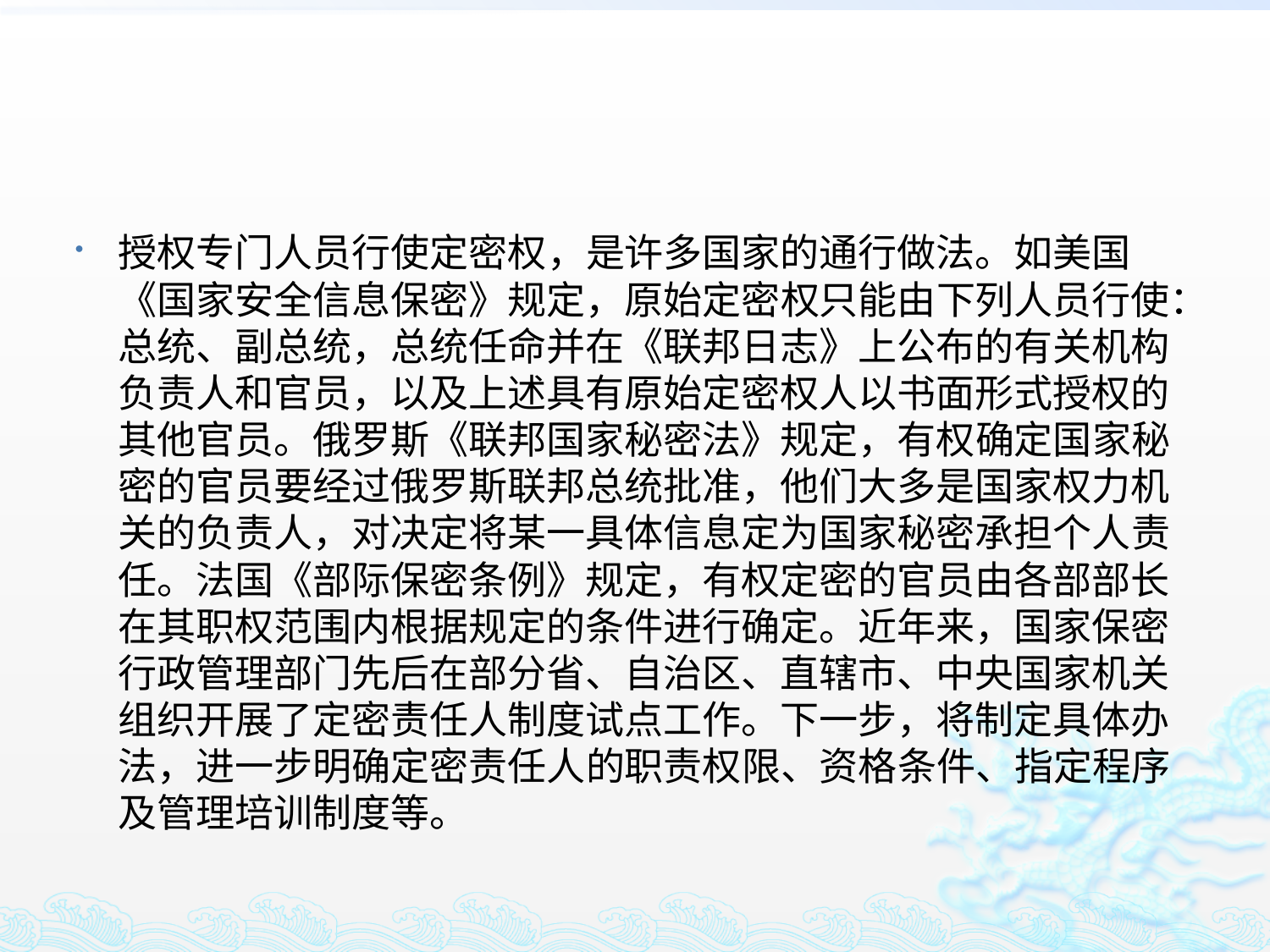

#
授权专门人员行使定密权，是许多国家的通行做法。如美国《国家安全信息保密》规定，原始定密权只能由下列人员行使：总统、副总统，总统任命并在《联邦日志》上公布的有关机构负责人和官员，以及上述具有原始定密权人以书面形式授权的其他官员。俄罗斯《联邦国家秘密法》规定，有权确定国家秘密的官员要经过俄罗斯联邦总统批准，他们大多是国家权力机关的负责人，对决定将某一具体信息定为国家秘密承担个人责任。法国《部际保密条例》规定，有权定密的官员由各部部长在其职权范围内根据规定的条件进行确定。近年来，国家保密行政管理部门先后在部分省、自治区、直辖市、中央国家机关组织开展了定密责任人制度试点工作。下一步，将制定具体办法，进一步明确定密责任人的职责权限、资格条件、指定程序及管理培训制度等。